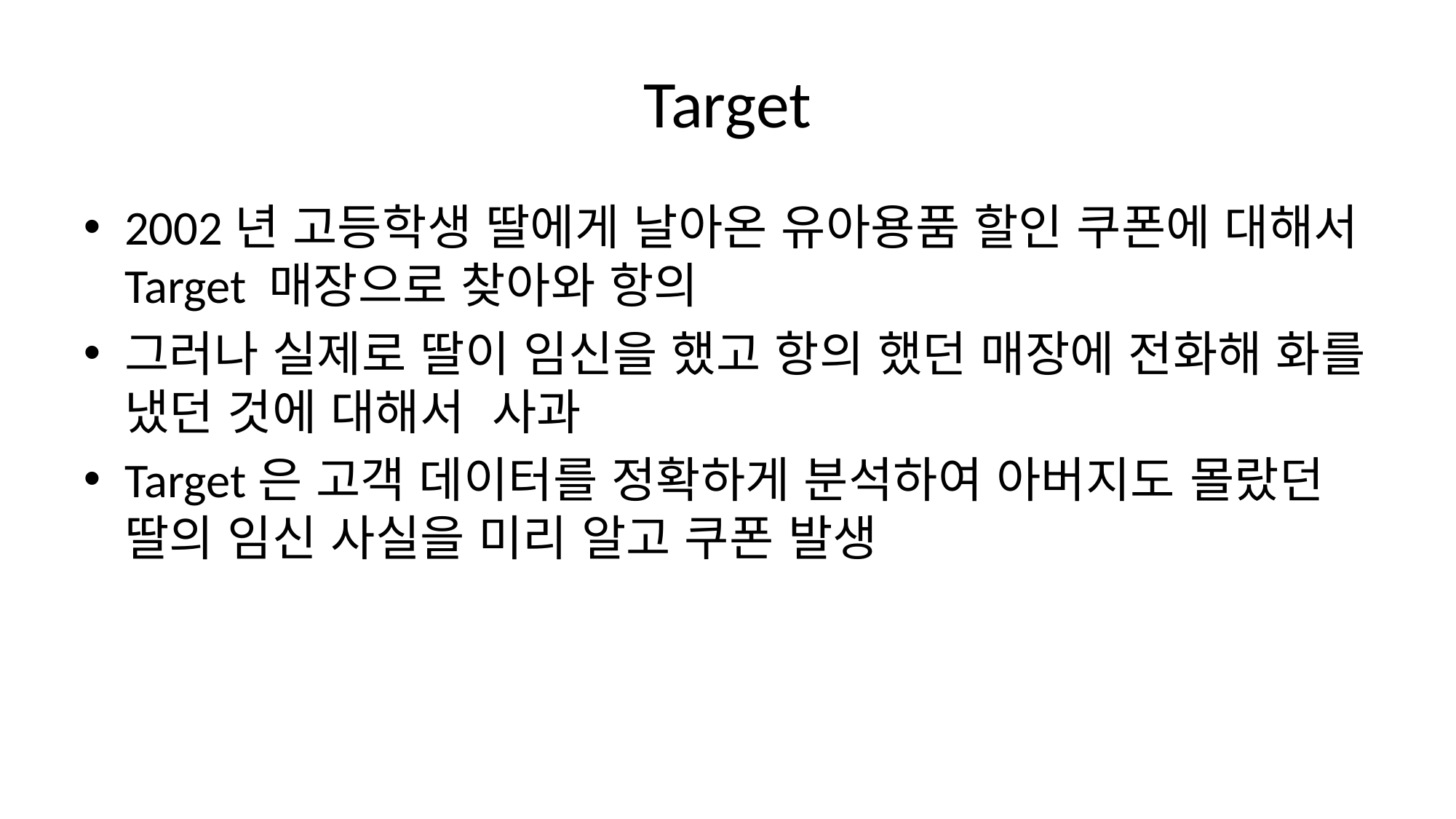

# Target
2002년 고등학생 딸에게 날아온 유아용품 할인 쿠폰에 대해서 Target 매장으로 찾아와 항의
그러나 실제로 딸이 임신을 했고 항의 했던 매장에 전화해 화를 냈던 것에 대해서  사과
Target은 고객 데이터를 정확하게 분석하여 아버지도 몰랐던 딸의 임신 사실을 미리 알고 쿠폰 발생